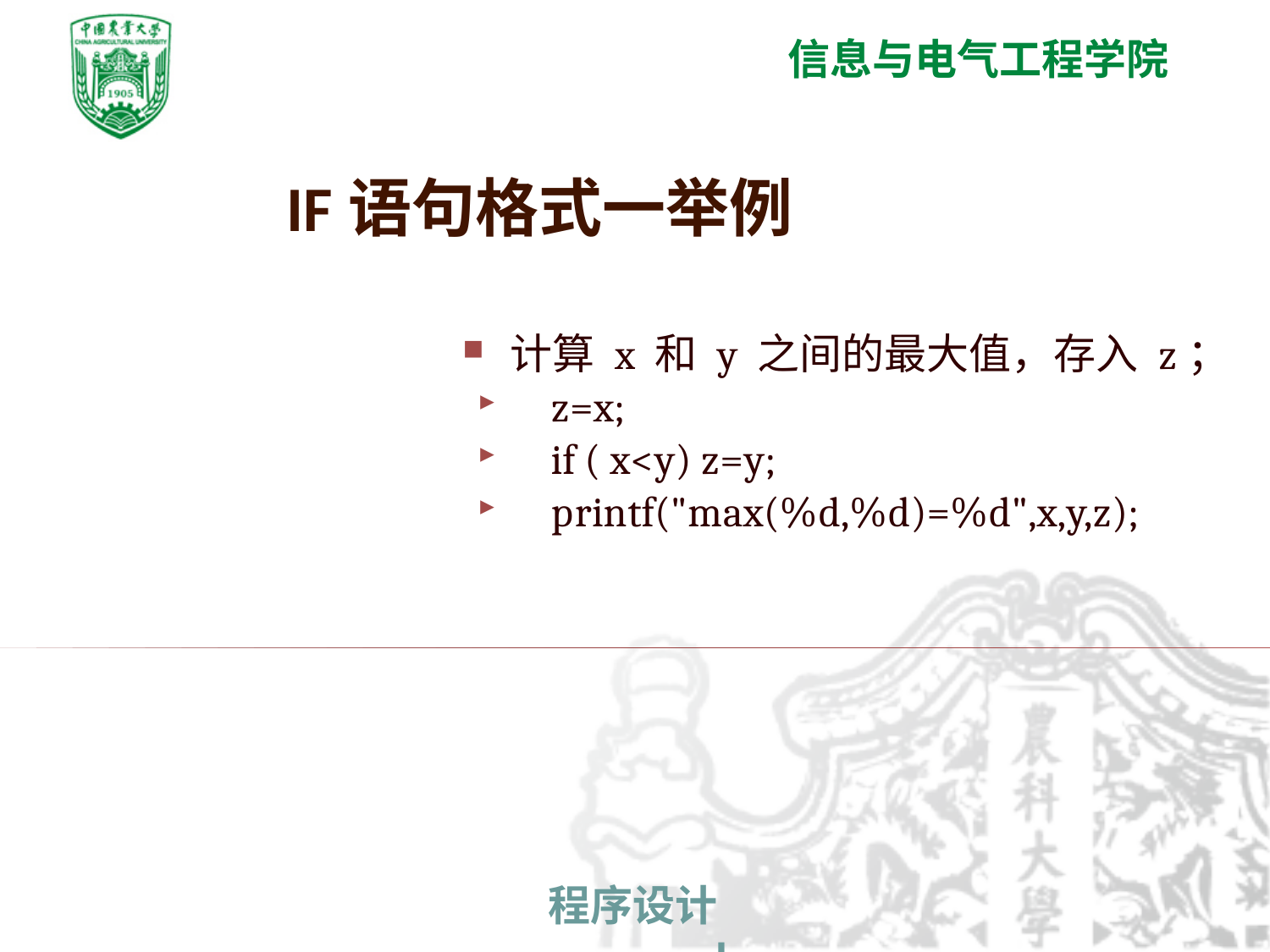

IF语句格式一举例
计算 x 和 y 之间的最大值，存入 z；
    z=x;
    if ( x<y) z=y;
    printf("max(%d,%d)=%d",x,y,z);